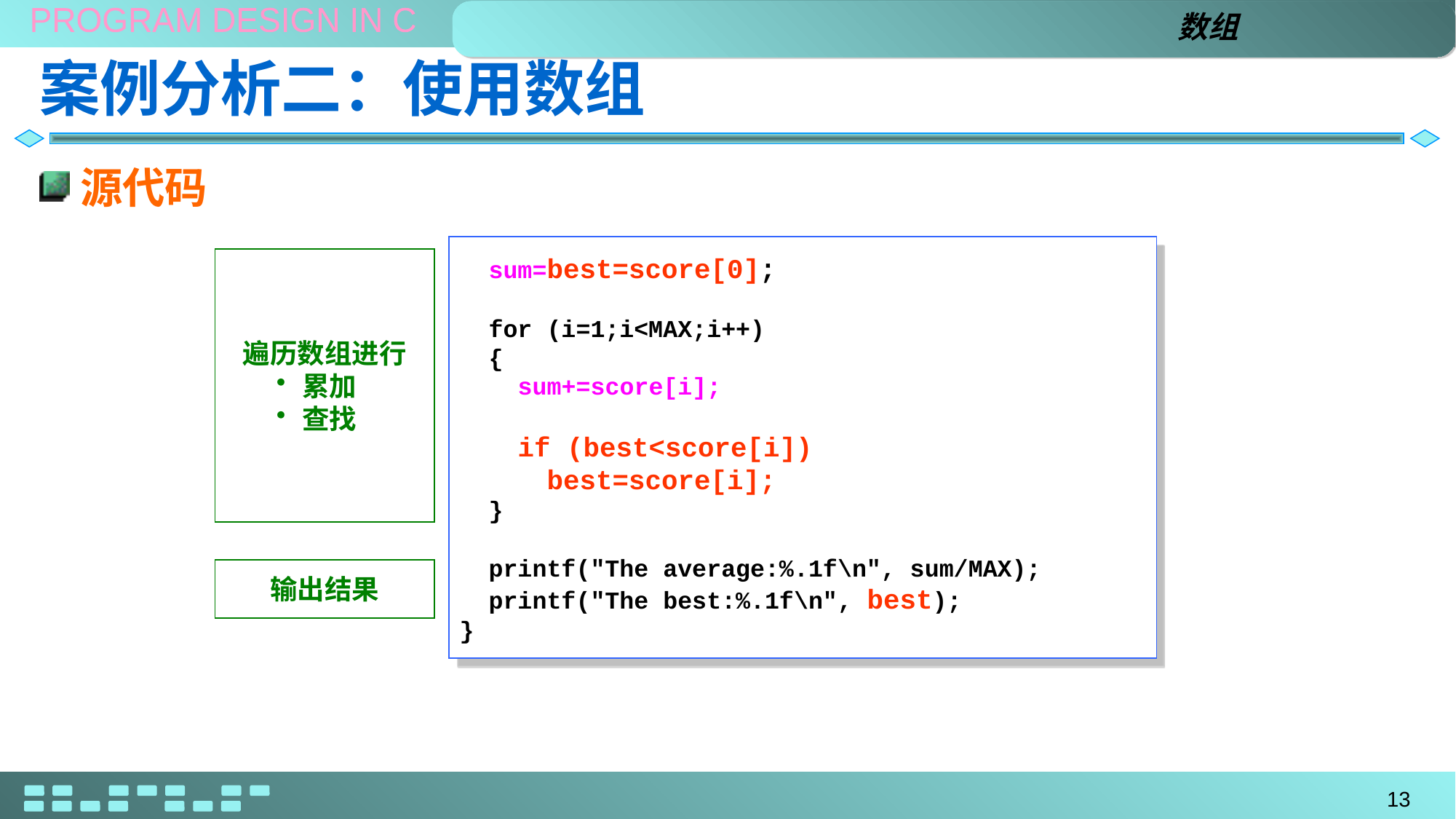

数组
# 案例分析二：使用数组
源代码
  sum=best=score[0];

  for (i=1;i<MAX;i++)
  {
    sum+=score[i];

    if (best<score[i])
      best=score[i];
  }

  printf("The average:%.1f\n", sum/MAX);
  printf("The best:%.1f\n", best);
}
遍历数组进行
累加
查找
输出结果
13